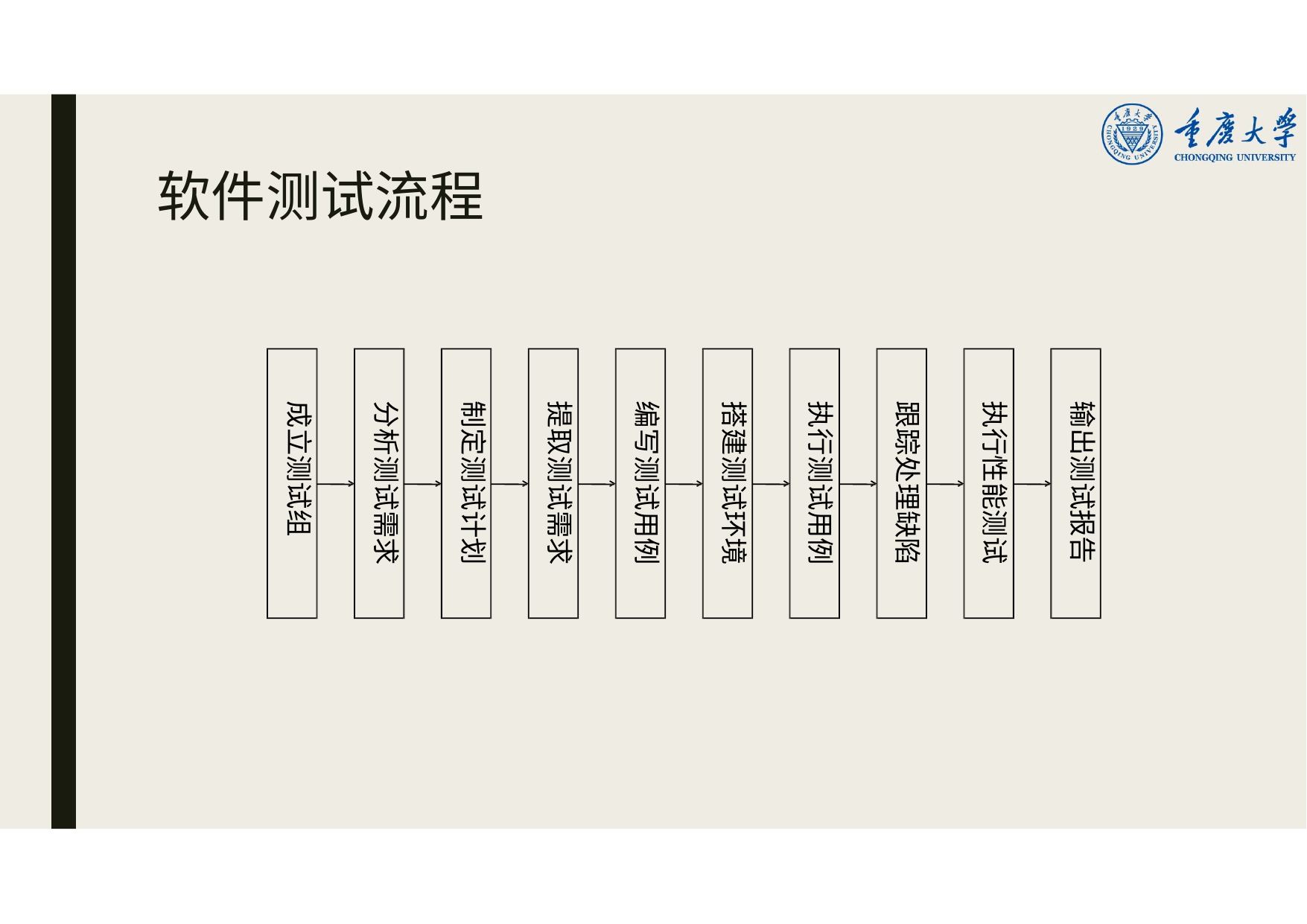

软件测试流程

输出测试报告

执行性能测试
跟踪处理缺陷执行测试用例搭建测试环境编写测试用例提取测试需求制定测试计划分析测试需求成立测试组